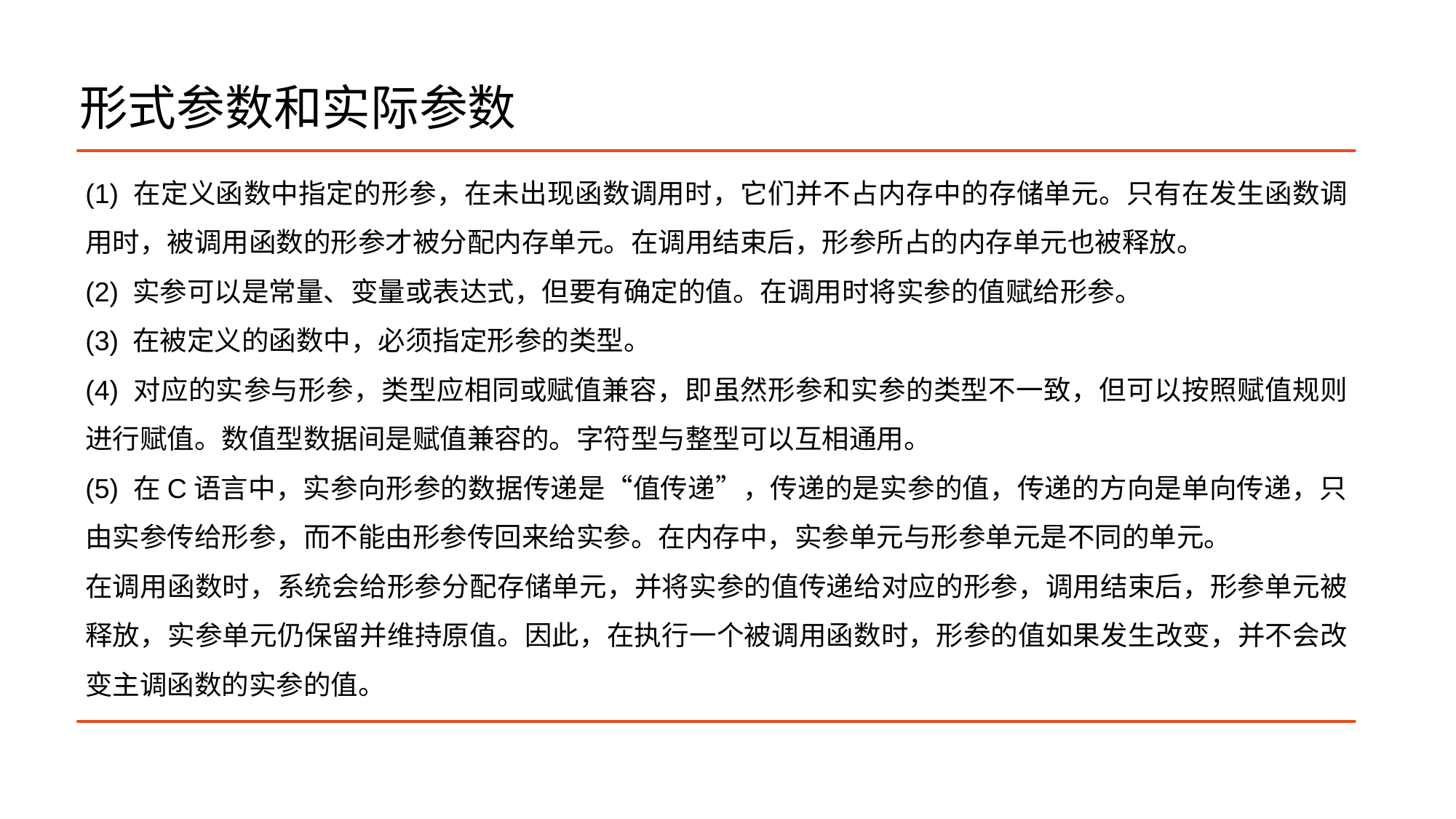

# 形式参数和实际参数
(1) 在定义函数中指定的形参，在未出现函数调用时，它们并不占内存中的存储单元。只有在发生函数调用时，被调用函数的形参才被分配内存单元。在调用结束后，形参所占的内存单元也被释放。
(2) 实参可以是常量、变量或表达式，但要有确定的值。在调用时将实参的值赋给形参。
(3) 在被定义的函数中，必须指定形参的类型。
(4) 对应的实参与形参，类型应相同或赋值兼容，即虽然形参和实参的类型不一致，但可以按照赋值规则进行赋值。数值型数据间是赋值兼容的。字符型与整型可以互相通用。
(5) 在C语言中，实参向形参的数据传递是“值传递”，传递的是实参的值，传递的方向是单向传递，只由实参传给形参，而不能由形参传回来给实参。在内存中，实参单元与形参单元是不同的单元。
在调用函数时，系统会给形参分配存储单元，并将实参的值传递给对应的形参，调用结束后，形参单元被释放，实参单元仍保留并维持原值。因此，在执行一个被调用函数时，形参的值如果发生改变，并不会改变主调函数的实参的值。